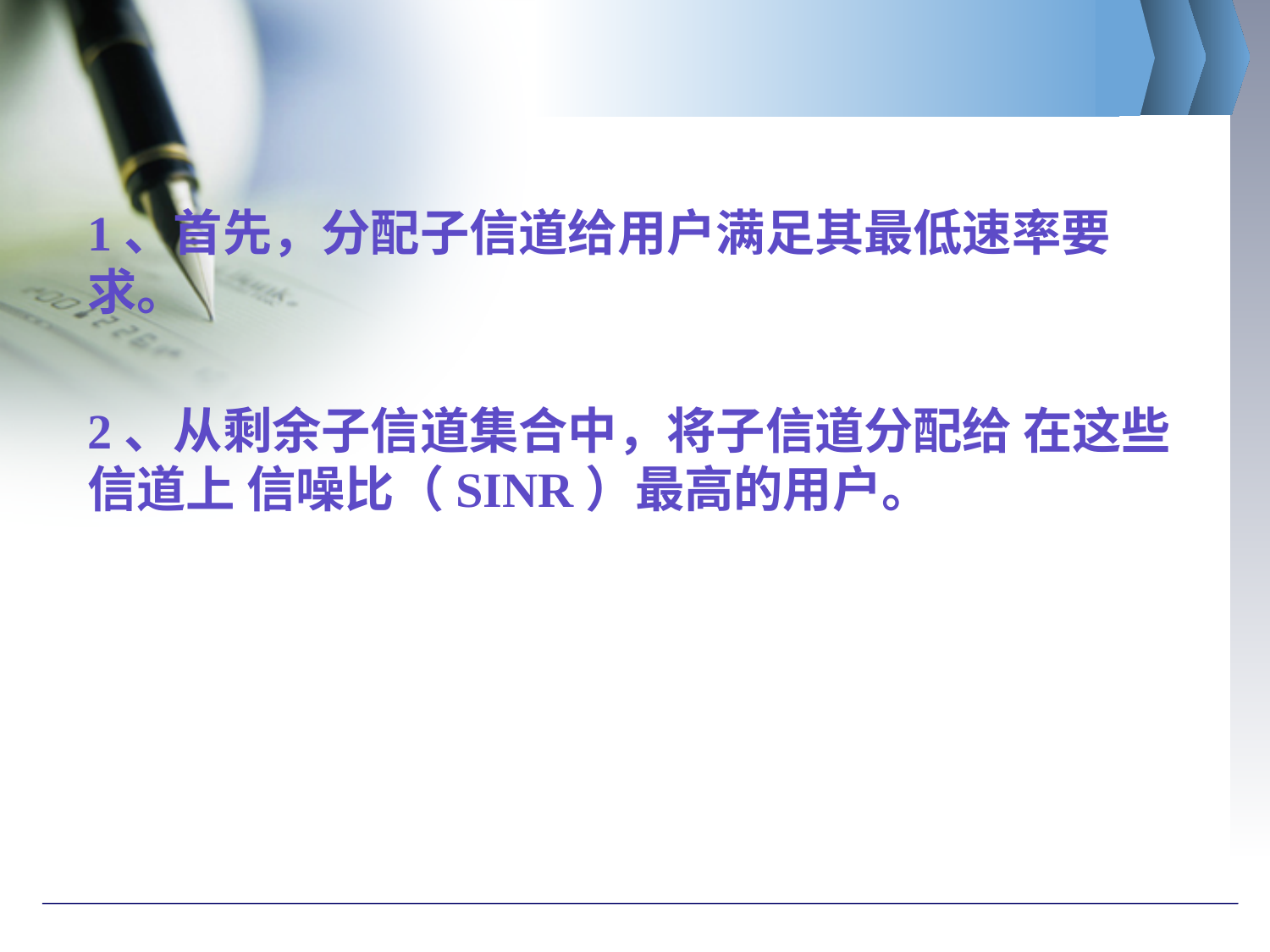

1、首先，分配子信道给用户满足其最低速率要求。

2、从剩余子信道集合中，将子信道分配给 在这些信道上 信噪比（SINR）最高的用户。